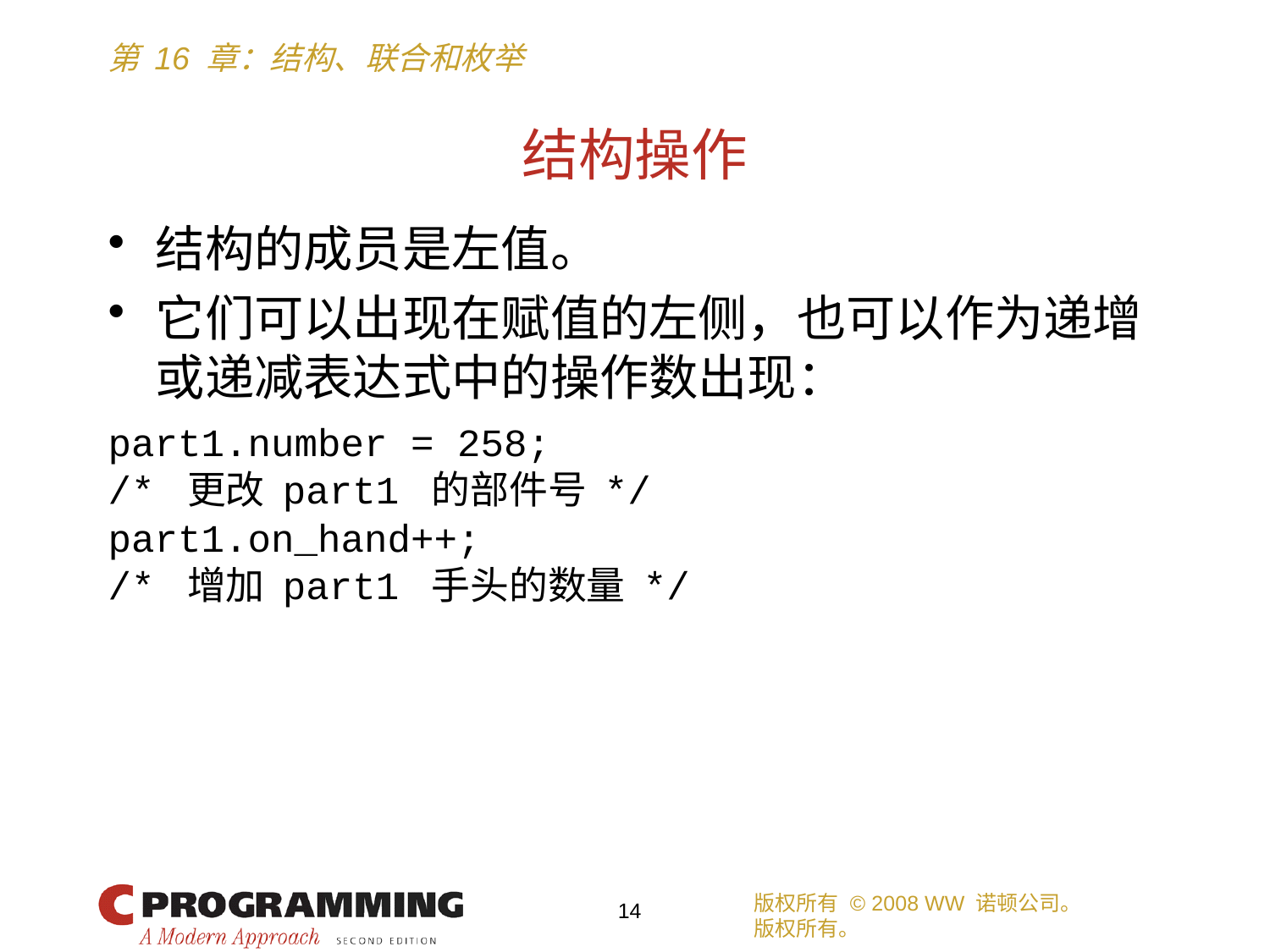

# 结构操作
结构的成员是左值。
它们可以出现在赋值的左侧，也可以作为递增或递减表达式中的操作数出现：
part1.number = 258;
/* 更改 part1 的部件号 */
part1.on_hand++;
/* 增加 part1 手头的数量 */
版权所有 © 2008 WW 诺顿公司。
版权所有。
14